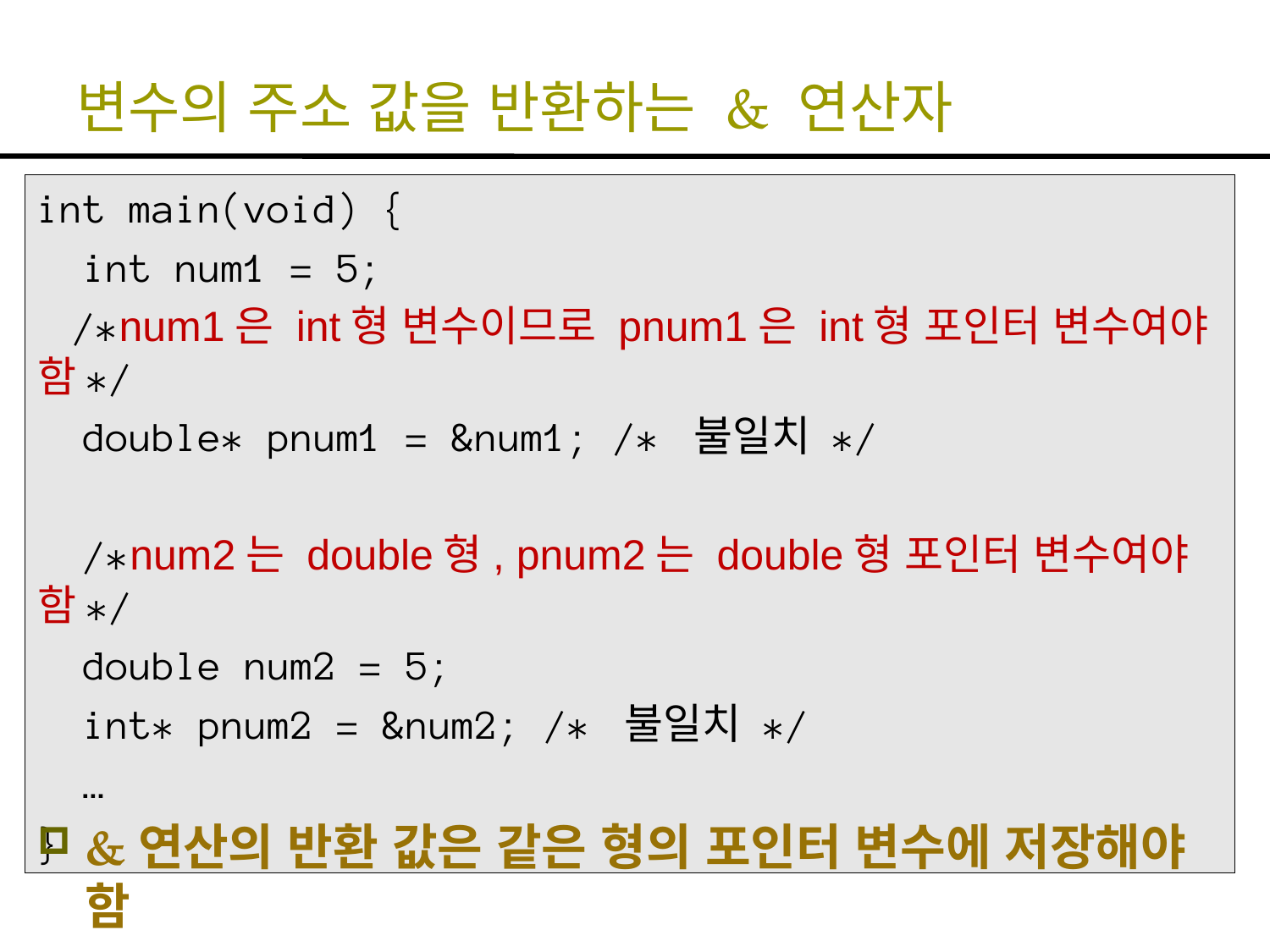

# 변수의 주소 값을 반환하는 & 연산자
int main(void) {
  int num1 = 5;
   /*num1은 int형 변수이므로 pnum1은 int형 포인터 변수여야 함*/
  double* pnum1 = &num1; /* 불일치 */

  /*num2는 double형, pnum2는 double형 포인터 변수여야 함*/
  double num2 = 5;
  int* pnum2 = &num2; /* 불일치 */
  …
}
&연산의 반환 값은 같은 형의 포인터 변수에 저장해야 함